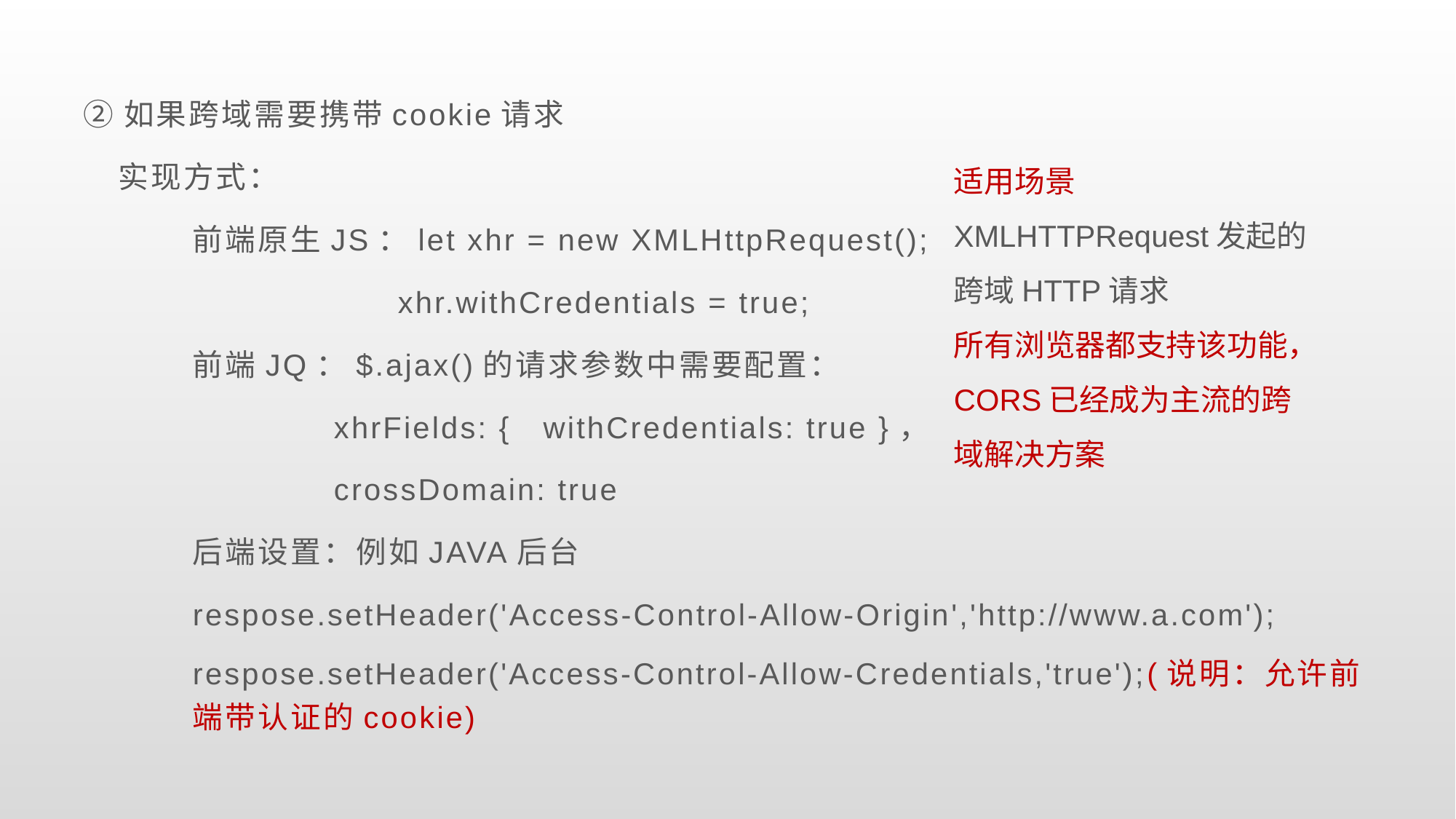

②如果跨域需要携带cookie请求
   实现方式：
	前端原生JS：let xhr = new XMLHttpRequest();
		         xhr.withCredentials = true;
	前端JQ：$.ajax()的请求参数中需要配置：
		   xhrFields: {   withCredentials: true }，
		   crossDomain: true
	后端设置：例如JAVA后台
	respose.setHeader('Access-Control-Allow-Origin','http://www.a.com');
respose.setHeader('Access-Control-Allow-Credentials,'true');(说明：允许前端带认证的cookie)

适用场景
XMLHTTPRequest发起的跨域HTTP请求
所有浏览器都支持该功能，CORS已经成为主流的跨域解决方案